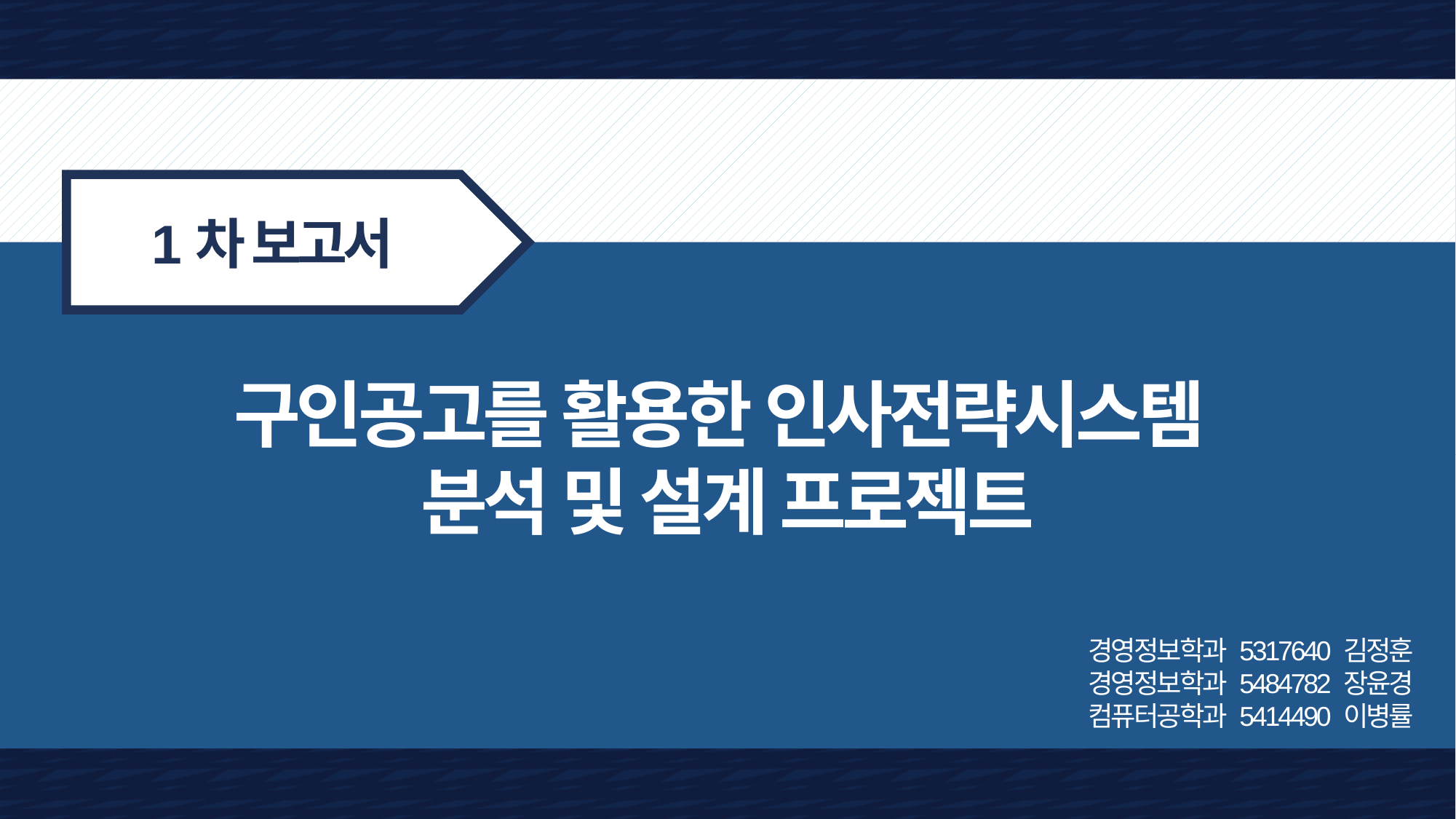

1차 보고서

구인공고를 활용한 인사전략시스템
분석 및 설계 프로젝트
경영정보학과 5317640 김정훈
경영정보학과 5484782 장윤경
컴퓨터공학과 5414490 이병률